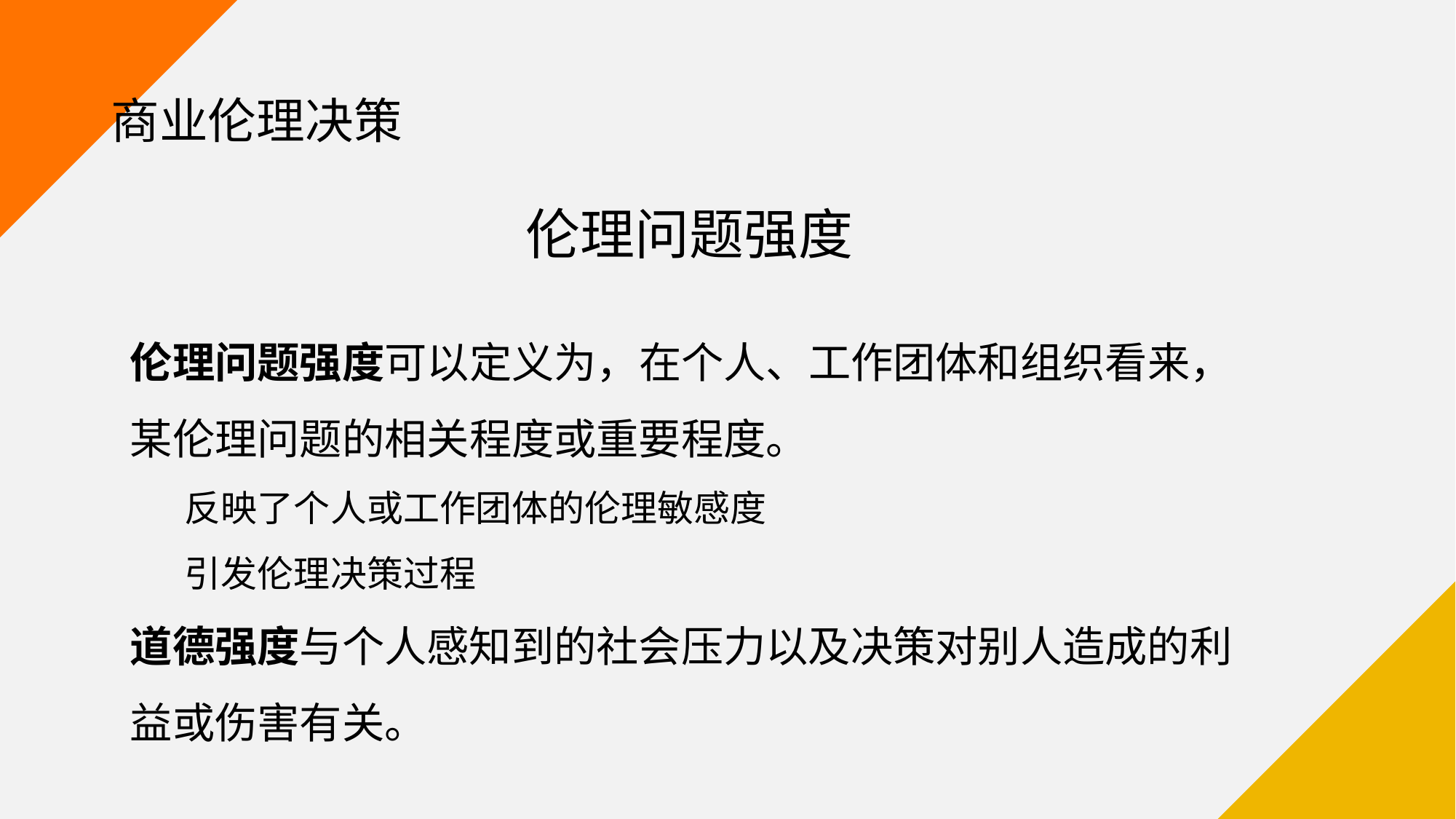

# 商业伦理决策
伦理问题强度
伦理问题强度可以定义为，在个人、工作团体和组织看来，某伦理问题的相关程度或重要程度。
反映了个人或工作团体的伦理敏感度
引发伦理决策过程
道德强度与个人感知到的社会压力以及决策对别人造成的利益或伤害有关。